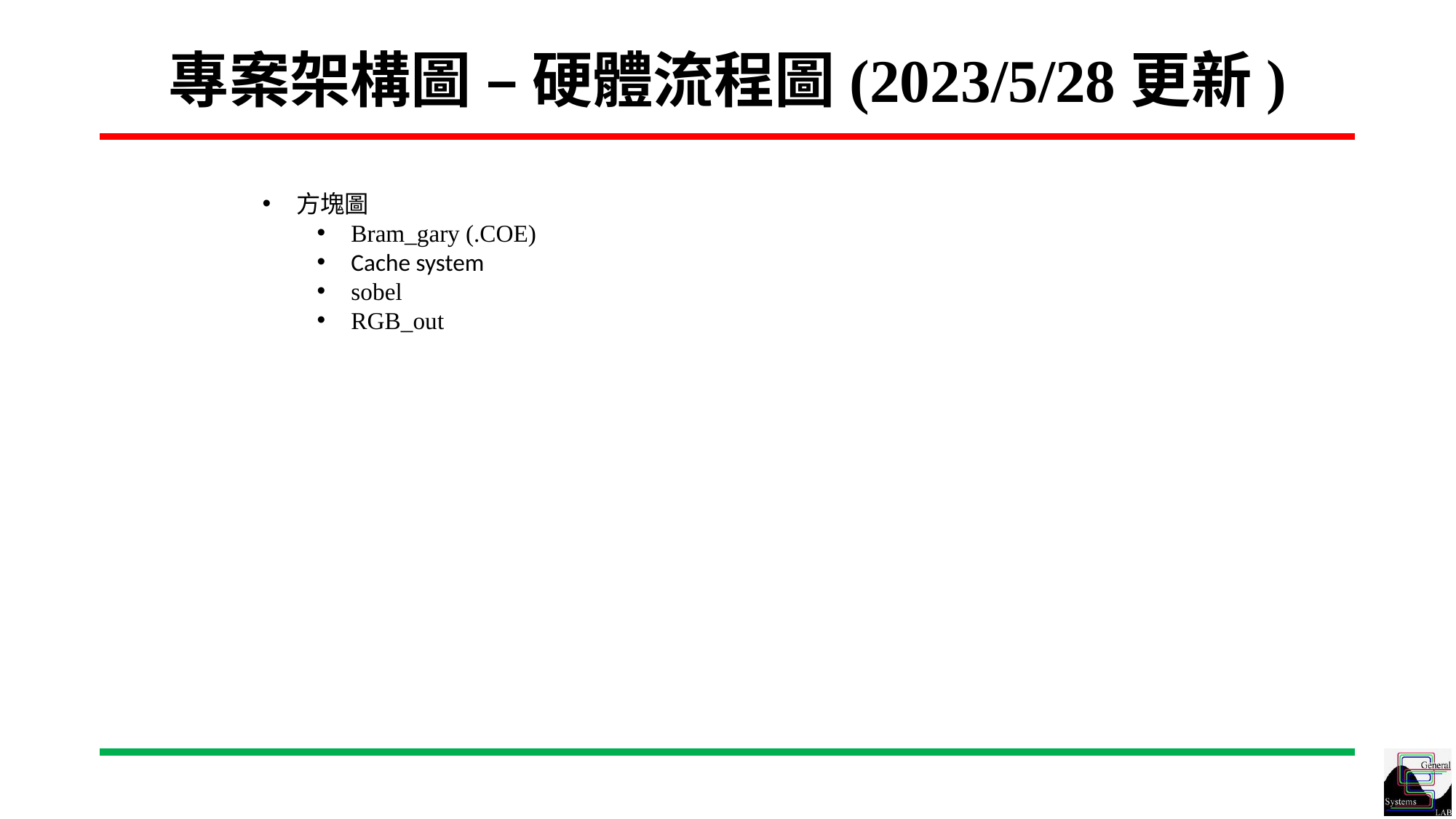

# 專案架構圖 – 硬體流程圖(2023/5/28更新)
方塊圖
Bram_gary (.COE)
Cache system
sobel
RGB_out